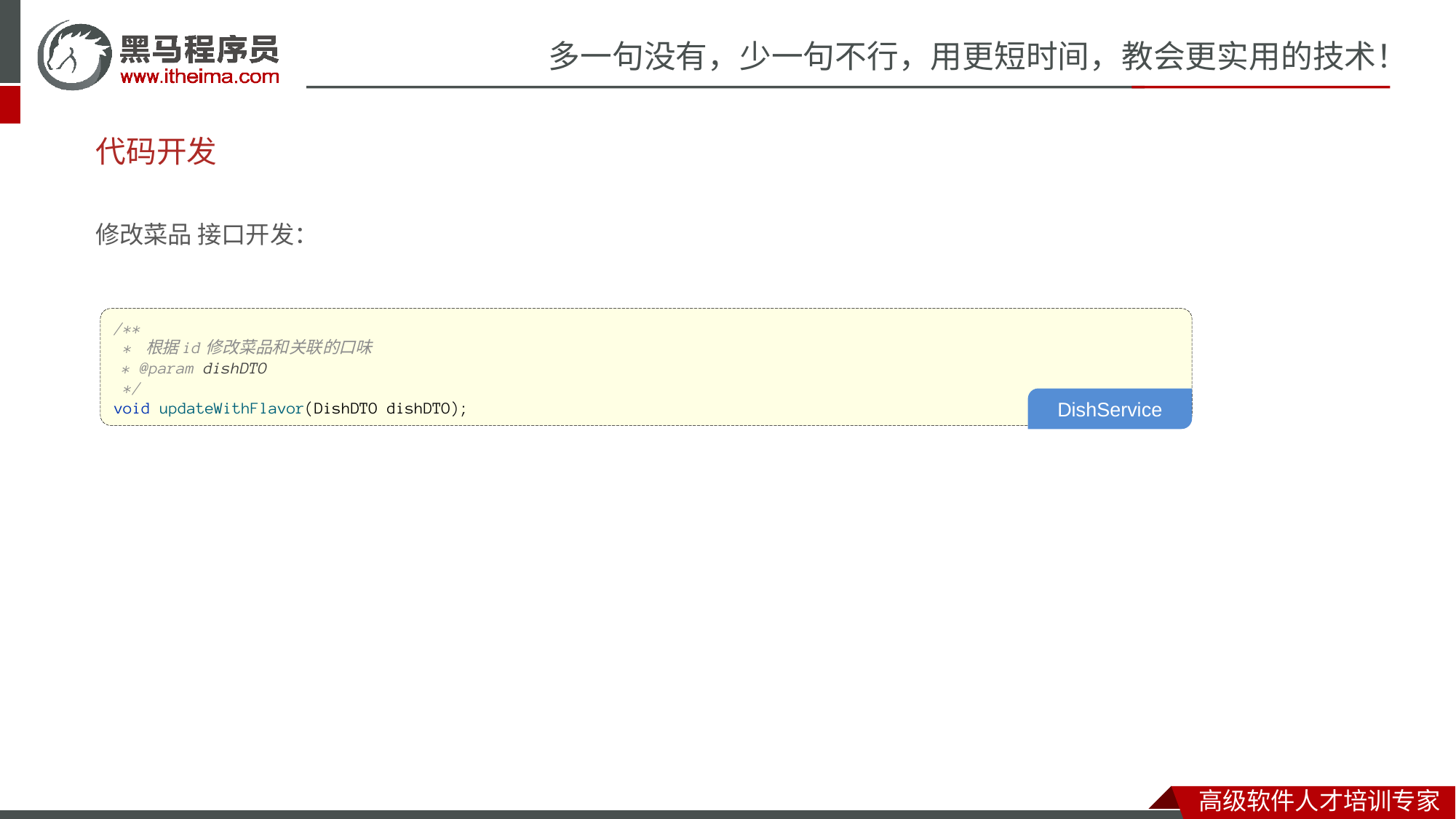

# 代码开发
修改菜品 接口开发：
/**
 * 根据id修改菜品和关联的口味
 * @param dishDTO
 */
void updateWithFlavor(DishDTO dishDTO);
DishService